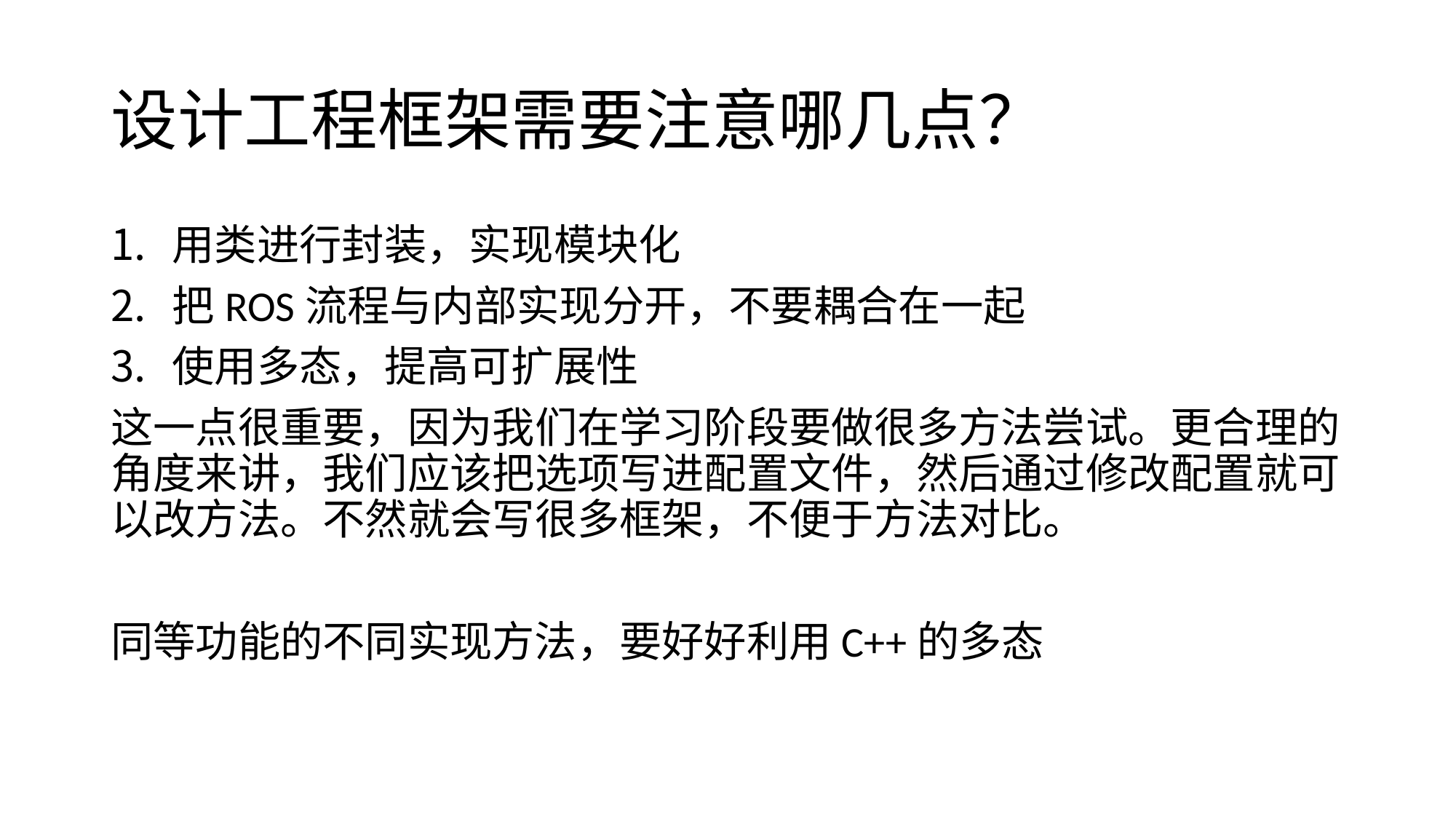

# 设计工程框架需要注意哪几点？
用类进行封装，实现模块化
把ROS流程与内部实现分开，不要耦合在一起
使用多态，提高可扩展性
这一点很重要，因为我们在学习阶段要做很多方法尝试。更合理的角度来讲，我们应该把选项写进配置文件，然后通过修改配置就可以改方法。不然就会写很多框架，不便于方法对比。

同等功能的不同实现方法，要好好利用C++的多态